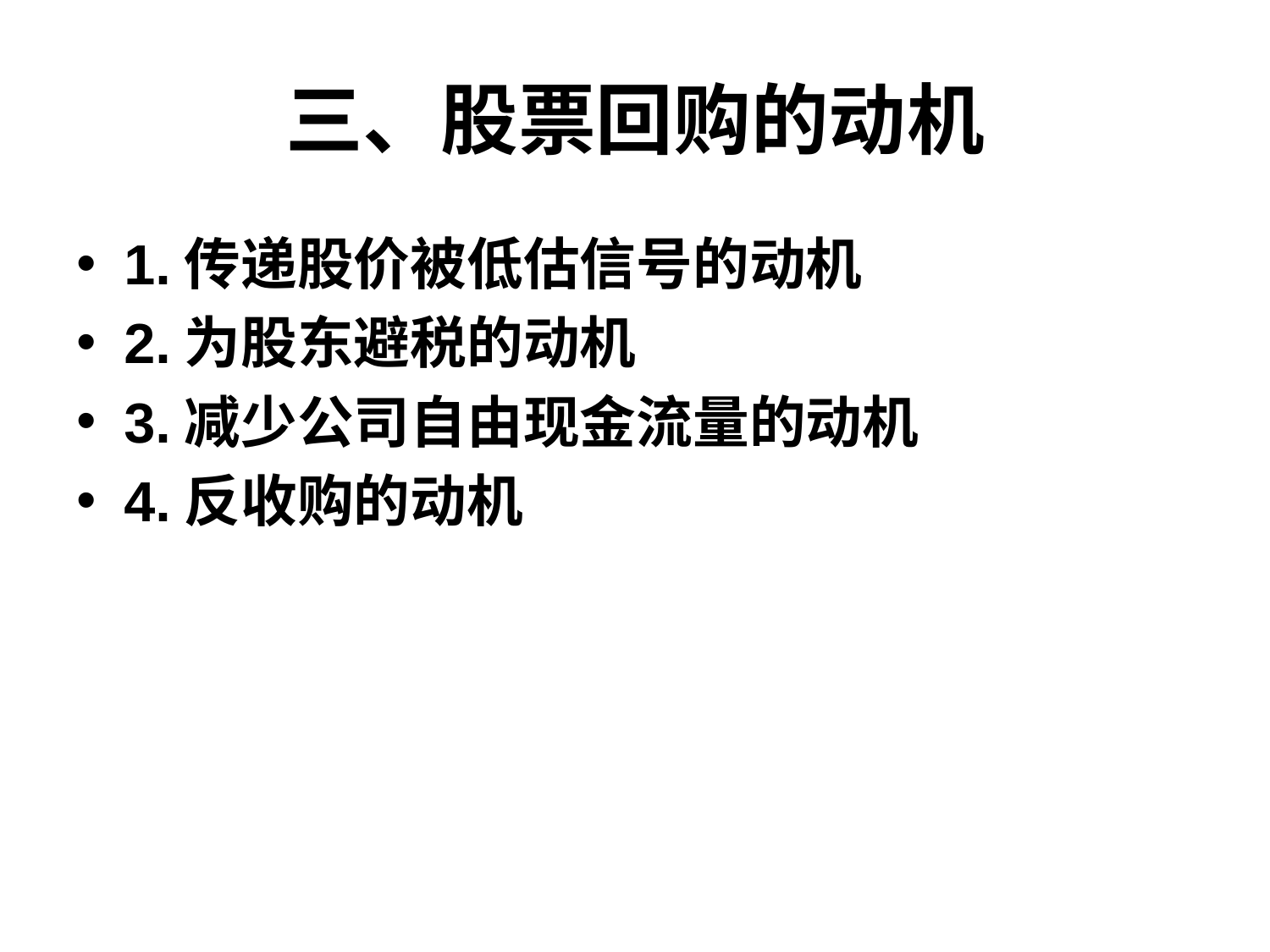

三、股票回购的动机
1.传递股价被低估信号的动机
2.为股东避税的动机
3.减少公司自由现金流量的动机
4.反收购的动机